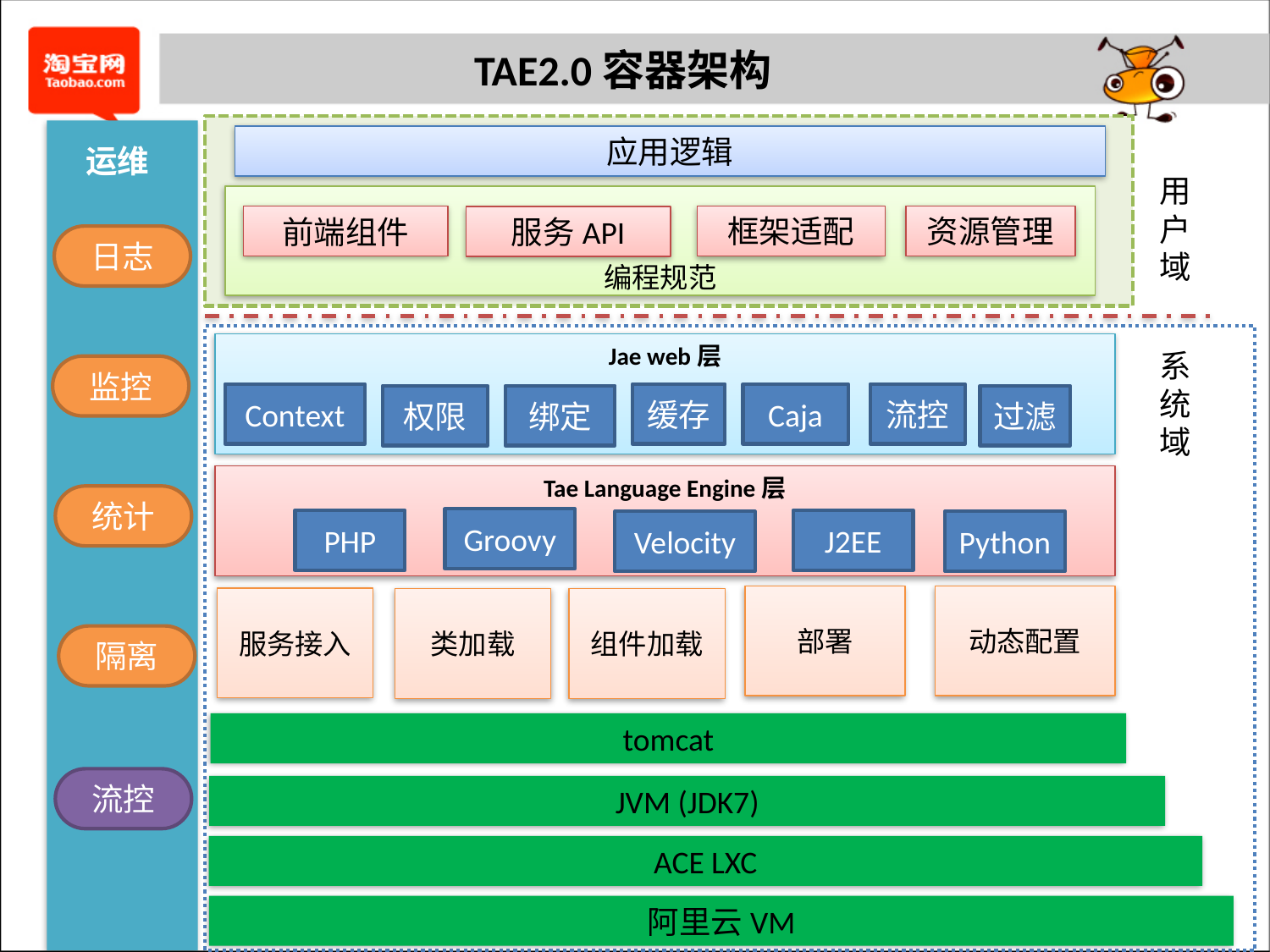

TAE2.0容器架构

用户域

应用逻辑
运维
编程规范
框架适配
资源管理
前端组件
服务API
日志

Jae web层
系统域
监控
Context
缓存
Caja
流控
权限
绑定
过滤
Tae Language Engine层
统计
Groovy
PHP
J2EE
Velocity
Python
动态配置
部署
服务接入
类加载
组件加载
隔离
tomcat
流控
JVM (JDK7)
ACE LXC
阿里云VM